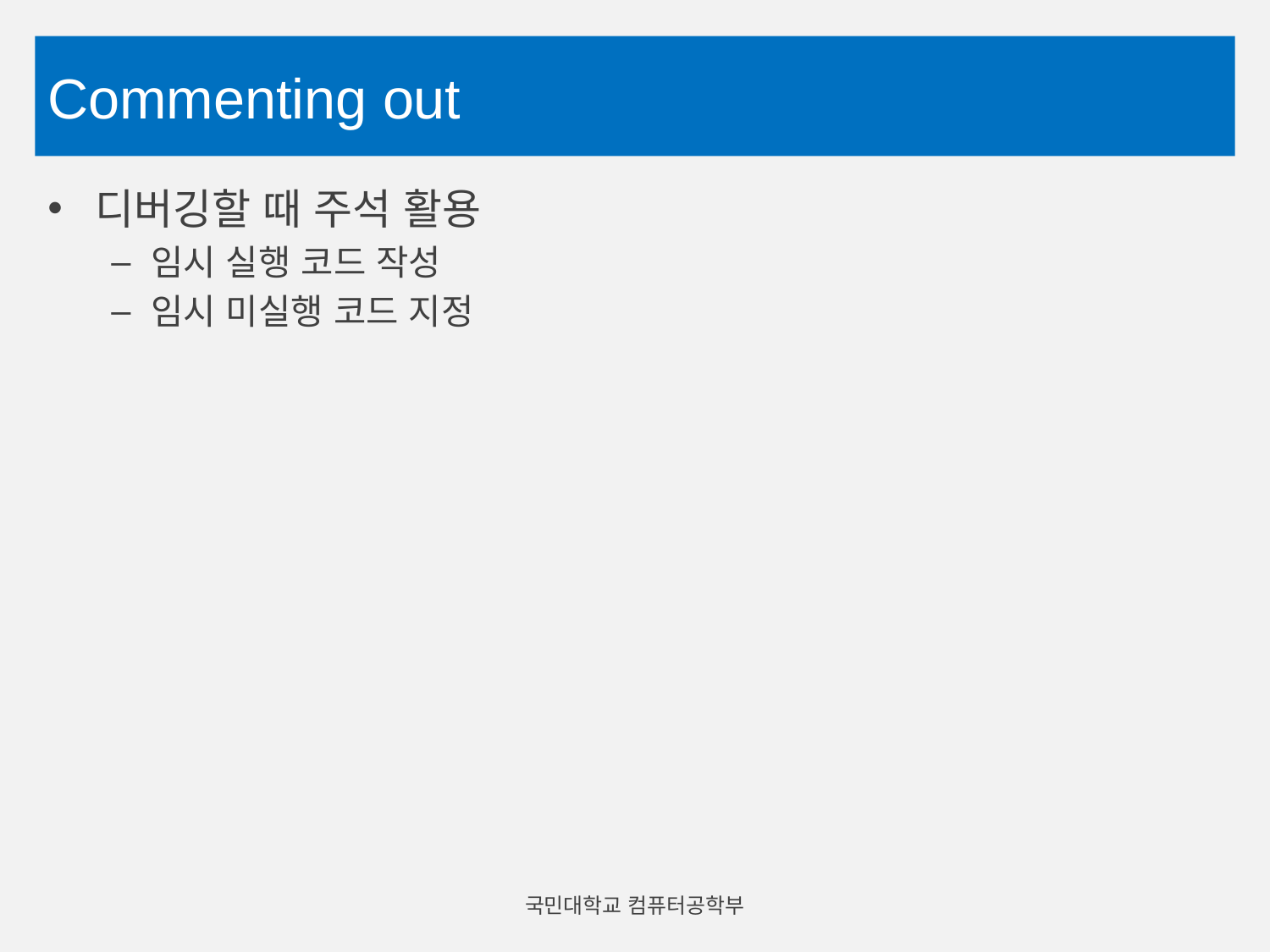

# Commenting out
디버깅할 때 주석 활용
임시 실행 코드 작성
임시 미실행 코드 지정
국민대학교 컴퓨터공학부